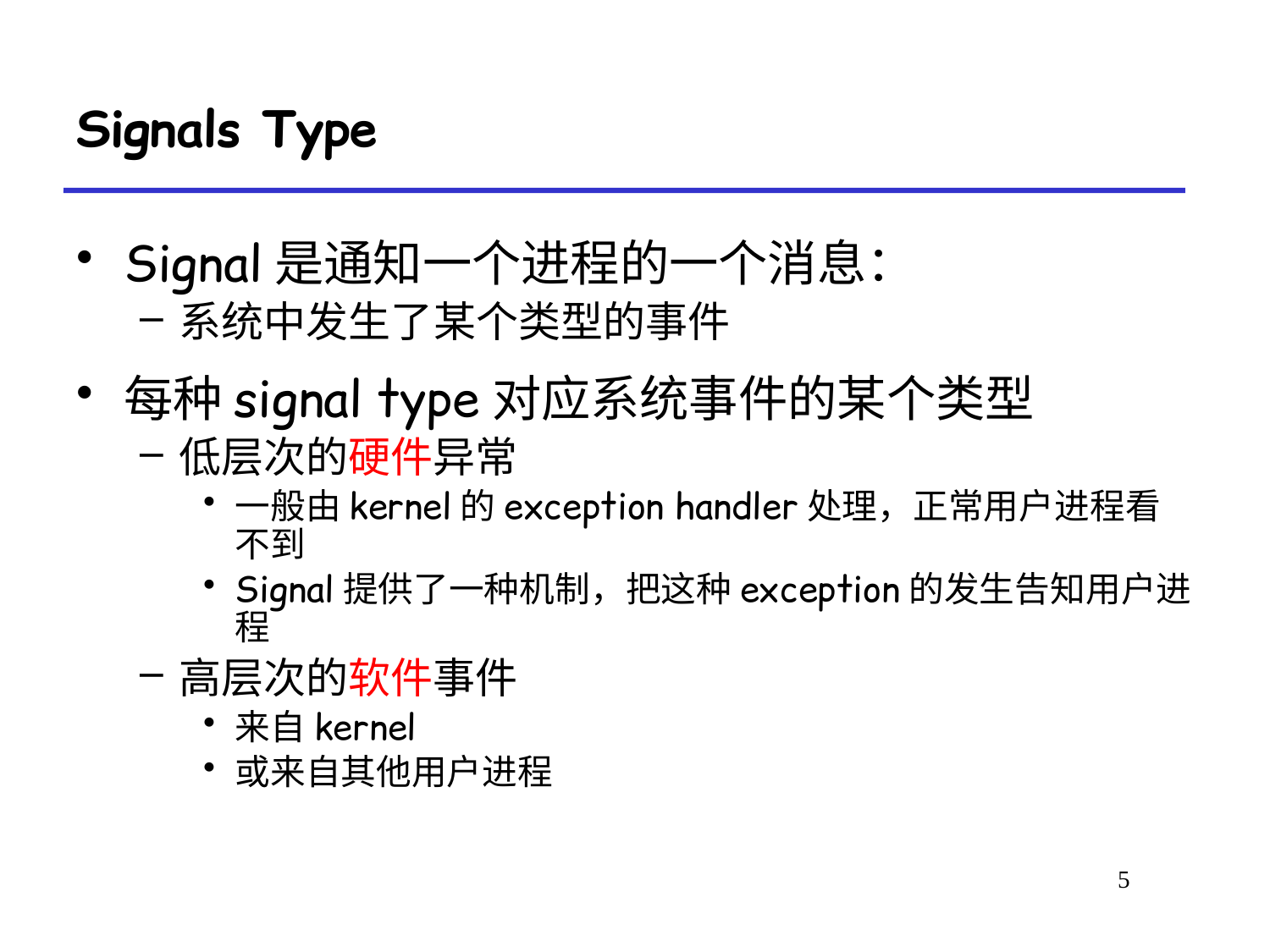

# Signals Type
Signal是通知一个进程的一个消息：
系统中发生了某个类型的事件

每种signal type对应系统事件的某个类型
低层次的硬件异常
一般由kernel的exception handler处理，正常用户进程看不到
Signal提供了一种机制，把这种exception的发生告知用户进程
高层次的软件事件
来自kernel
或来自其他用户进程
5